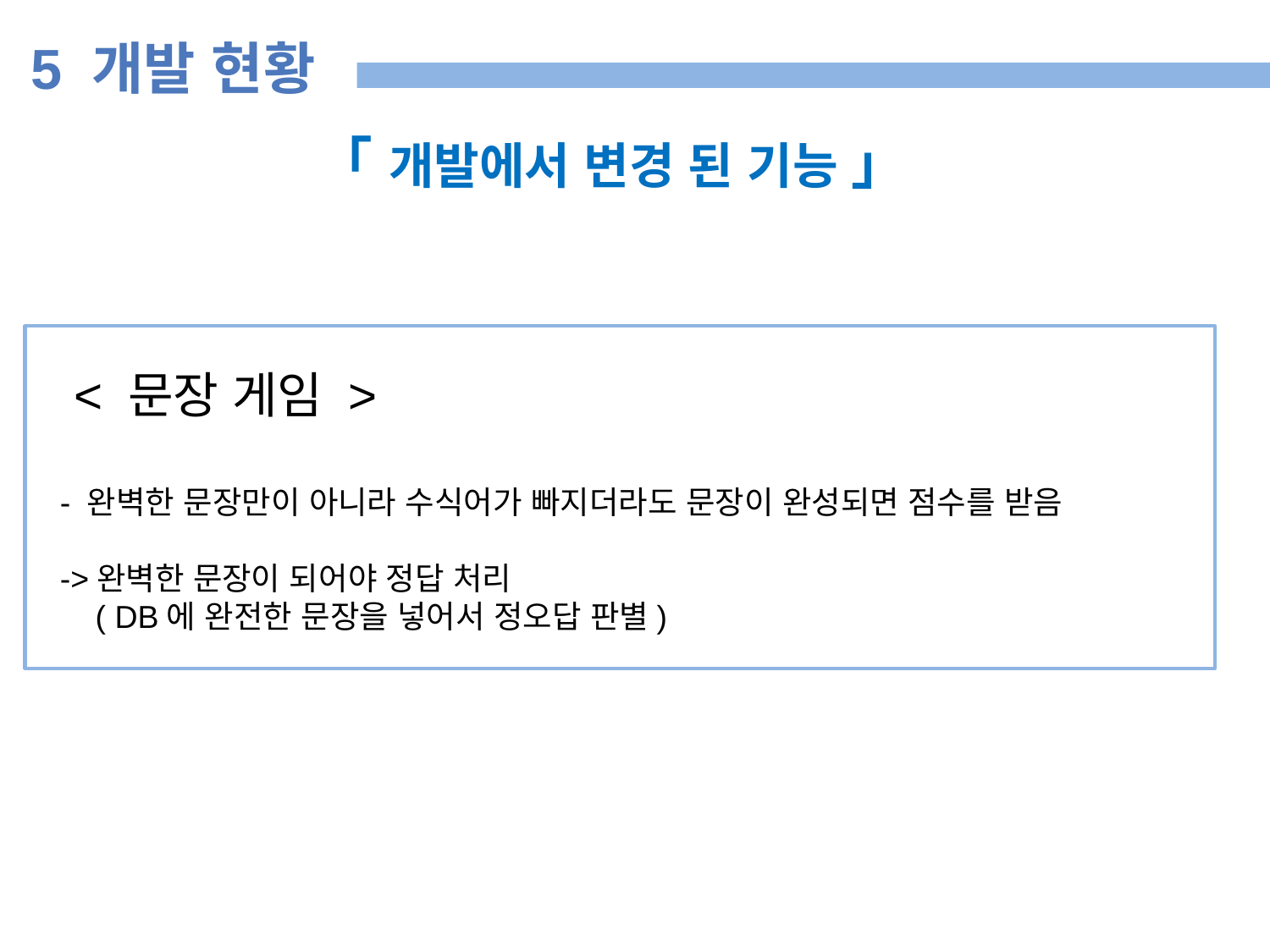

5 개발 현황

「 개발에서 변경 된 기능 」

 < 문장 게임 >

- 완벽한 문장만이 아니라 수식어가 빠지더라도 문장이 완성되면 점수를 받음

->완벽한 문장이 되어야 정답 처리
    ( DB에 완전한 문장을 넣어서 정오답 판별)